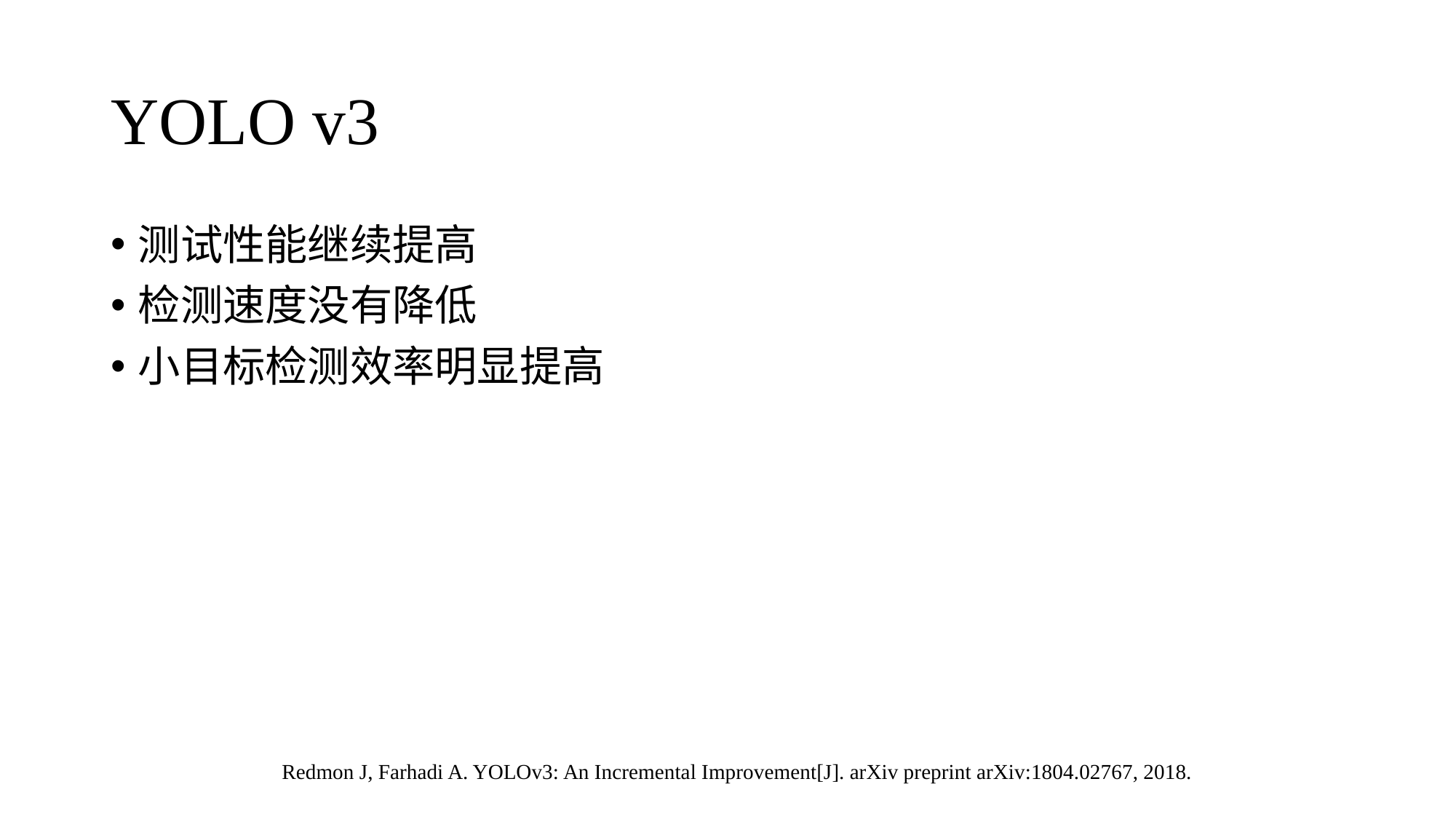

# YOLO v3
测试性能继续提高
检测速度没有降低
小目标检测效率明显提高

Redmon J, Farhadi A. YOLOv3: An Incremental Improvement[J]. arXiv preprint arXiv:1804.02767, 2018.